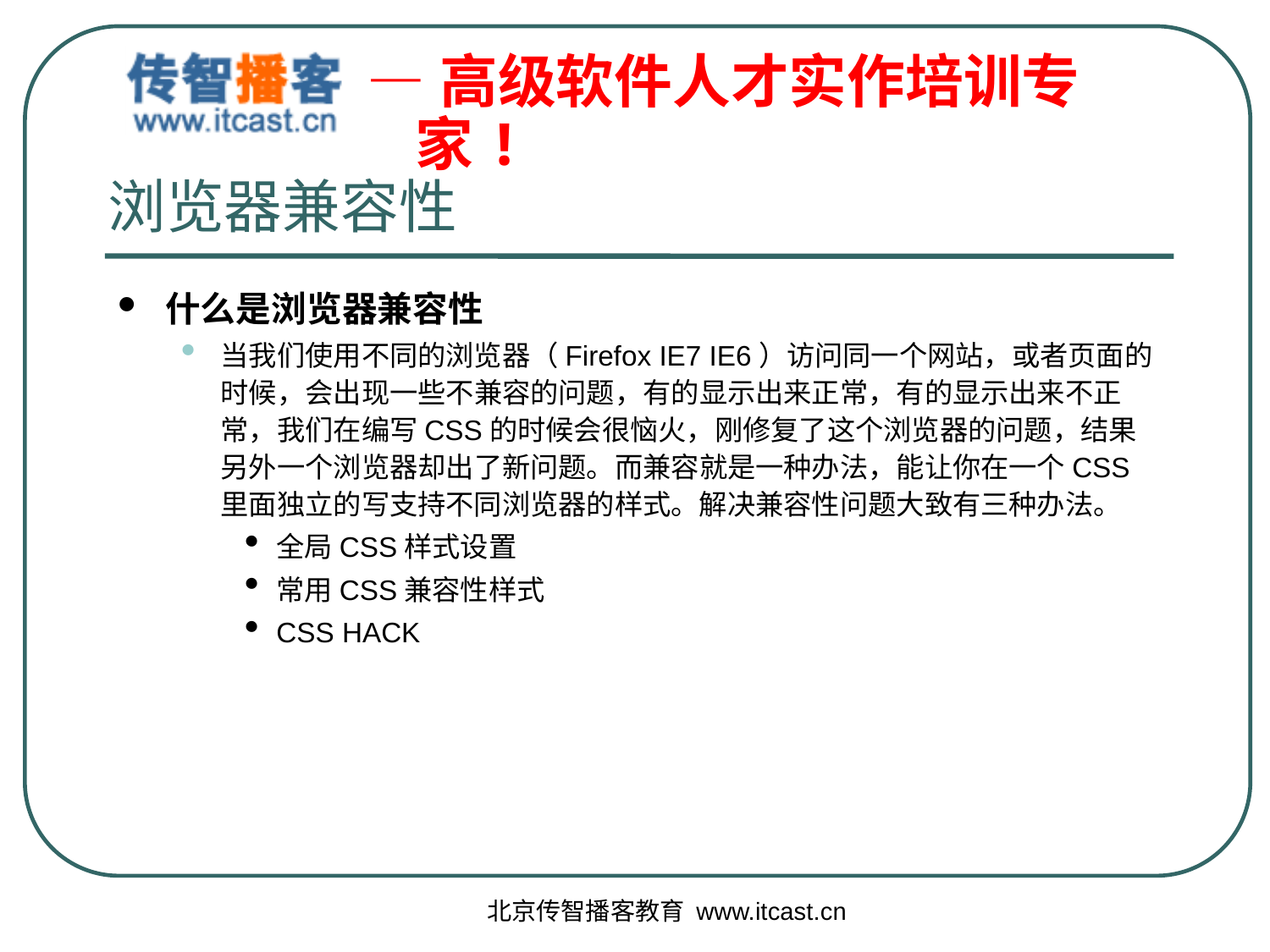

# 浏览器兼容性
什么是浏览器兼容性
当我们使用不同的浏览器（Firefox IE7 IE6）访问同一个网站，或者页面的时候，会出现一些不兼容的问题，有的显示出来正常，有的显示出来不正常，我们在编写CSS的时候会很恼火，刚修复了这个浏览器的问题，结果另外一个浏览器却出了新问题。而兼容就是一种办法，能让你在一个CSS里面独立的写支持不同浏览器的样式。解决兼容性问题大致有三种办法。
全局CSS样式设置
常用CSS兼容性样式
CSS HACK